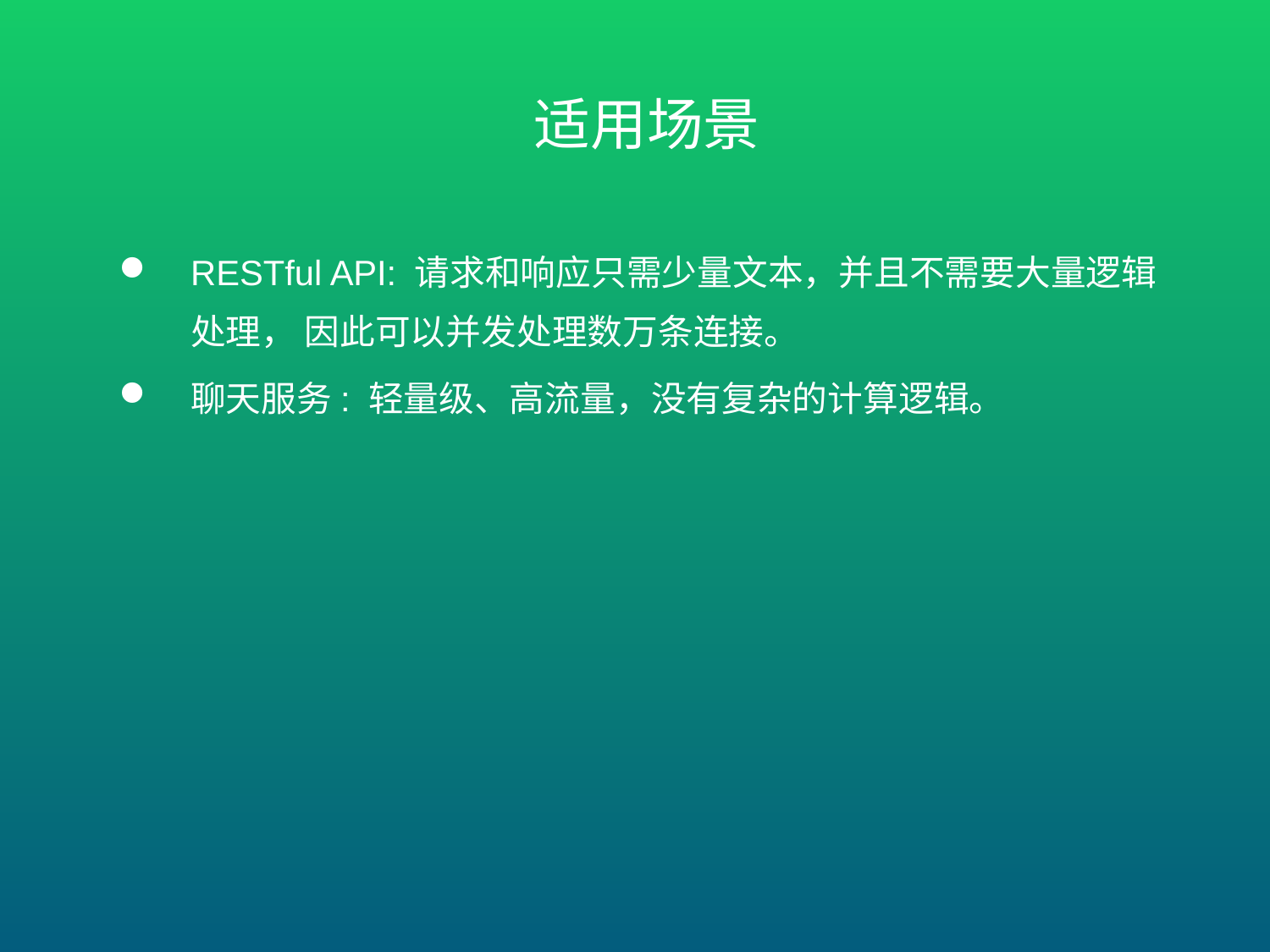

# 适用场景
RESTful API: 请求和响应只需少量文本，并且不需要大量逻辑处理， 因此可以并发处理数万条连接。
聊天服务: 轻量级、高流量，没有复杂的计算逻辑。